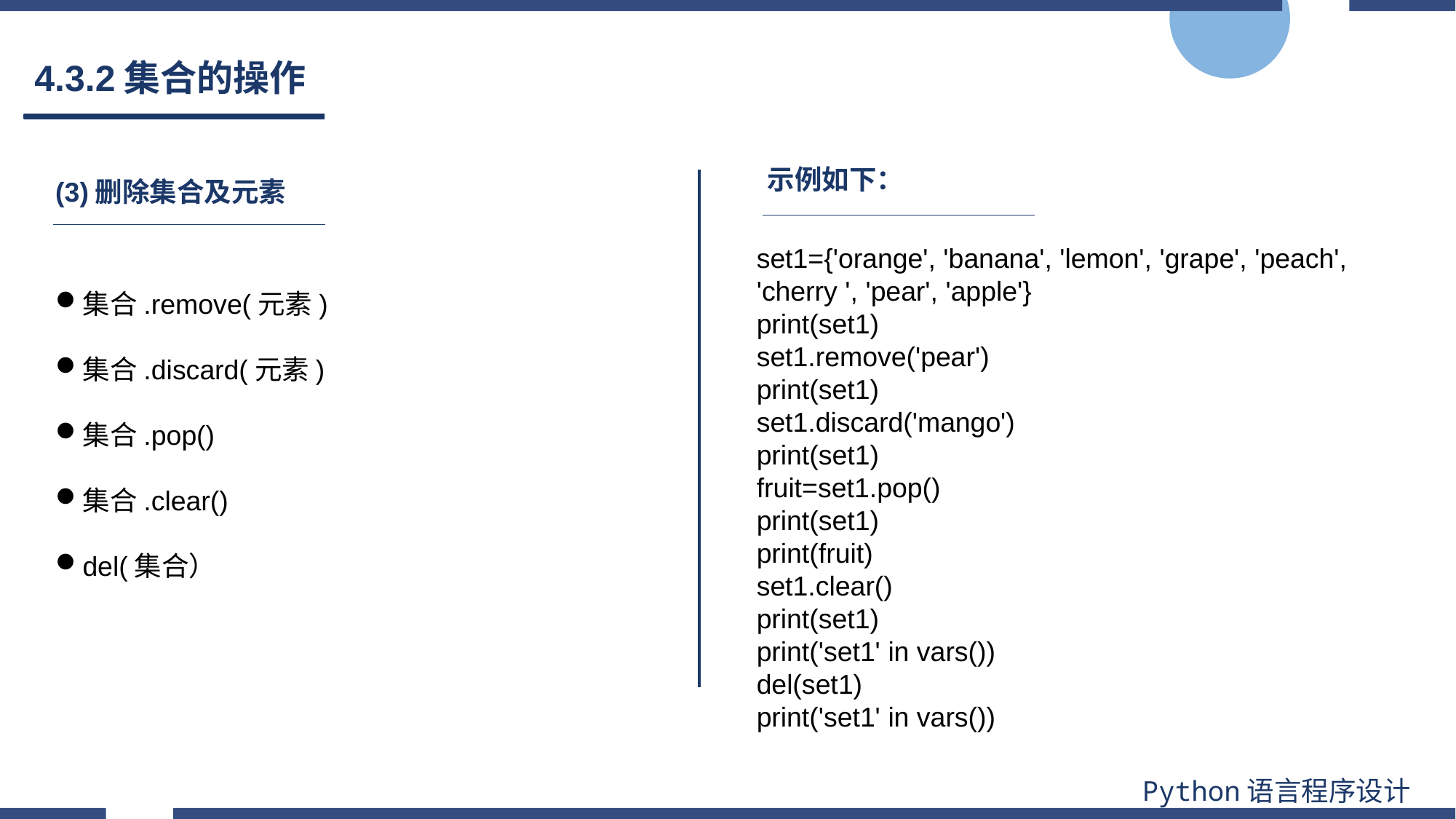

# 4.3.2集合的操作
示例如下：
(3)删除集合及元素
set1={'orange', 'banana', 'lemon', 'grape', 'peach', 'cherry ', 'pear', 'apple'}
print(set1)
set1.remove('pear')
print(set1)
set1.discard('mango')
print(set1)
fruit=set1.pop()
print(set1)
print(fruit)
set1.clear()
print(set1)
print('set1' in vars())
del(set1)
print('set1' in vars())
集合.remove(元素)
集合.discard(元素)
集合.pop()
集合.clear()
del(集合）